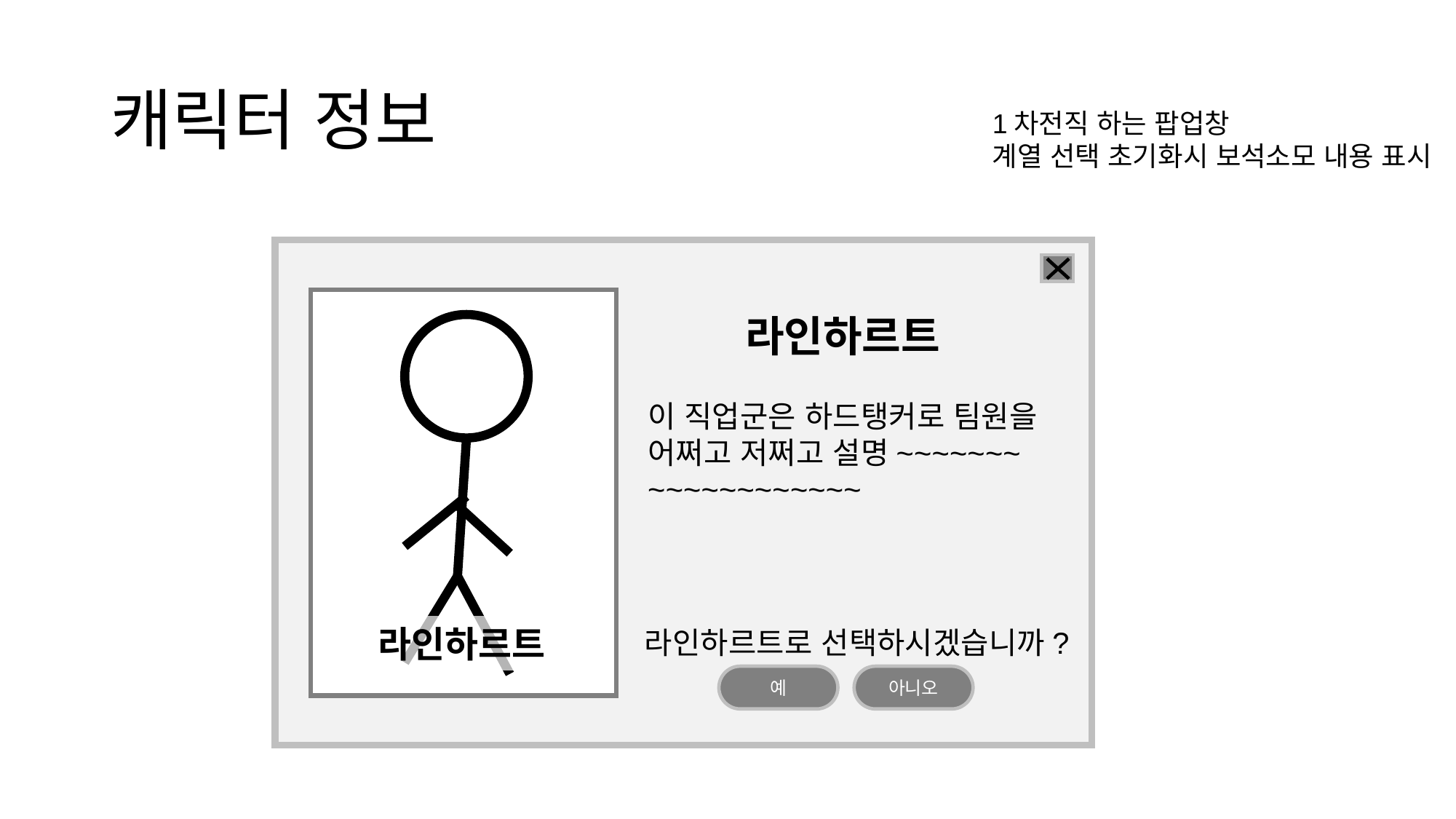

# 캐릭터 정보
1차전직 하는 팝업창
계열 선택 초기화시 보석소모 내용 표시

라인하르트

이 직업군은 하드탱커로 팀원을
어쩌고 저쩌고 설명~~~~~~~
~~~~~~~~~~~~

라인하르트
라인하르트로 선택하시겠습니까?
예
아니오